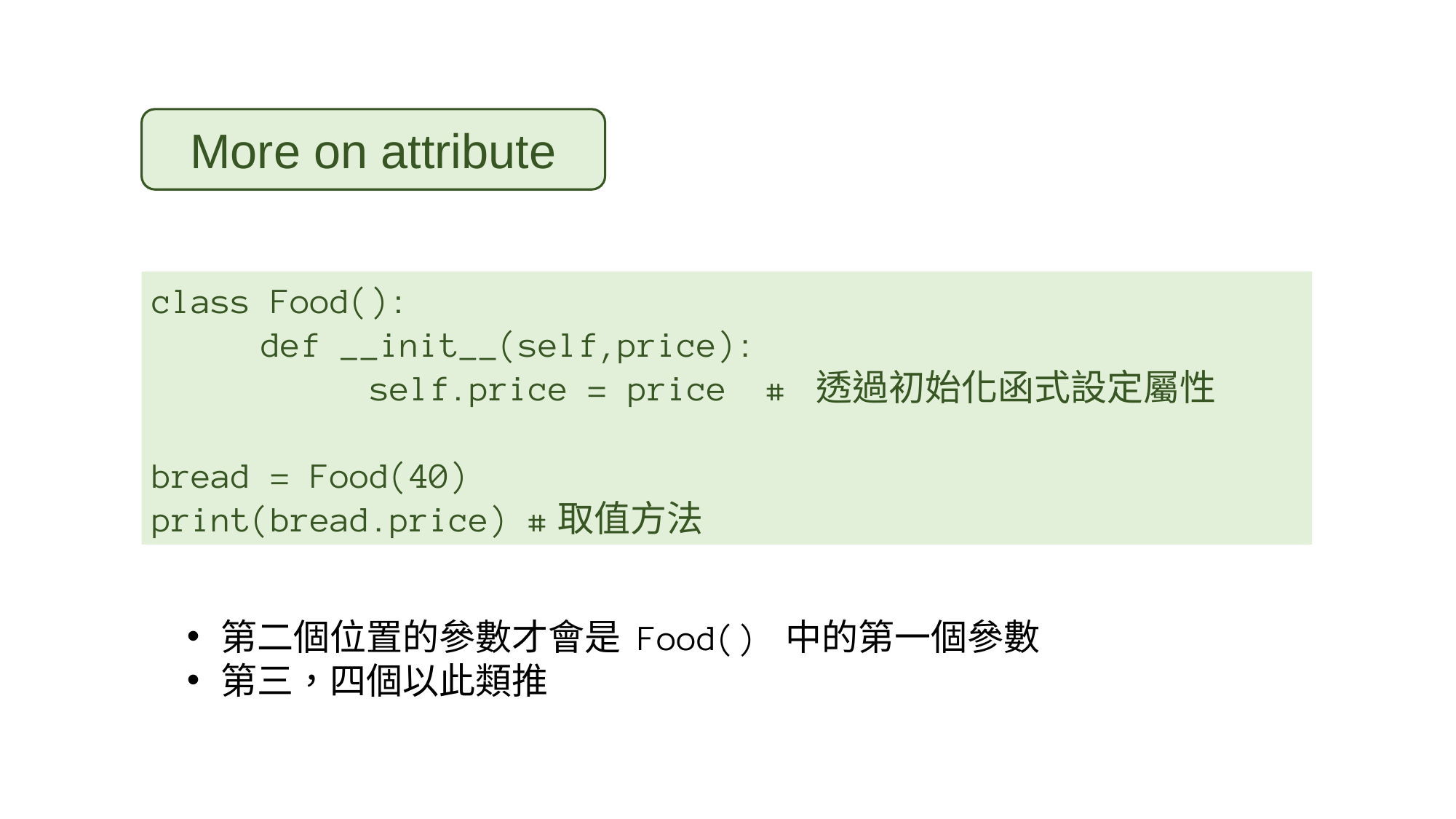

More on attribute
class Food():
	def __init__(self,price):
		self.price = price  # 透過初始化函式設定屬性

bread = Food(40)
print(bread.price) #取值方法
第二個位置的參數才會是 Food() 中的第一個參數
第三，四個以此類推